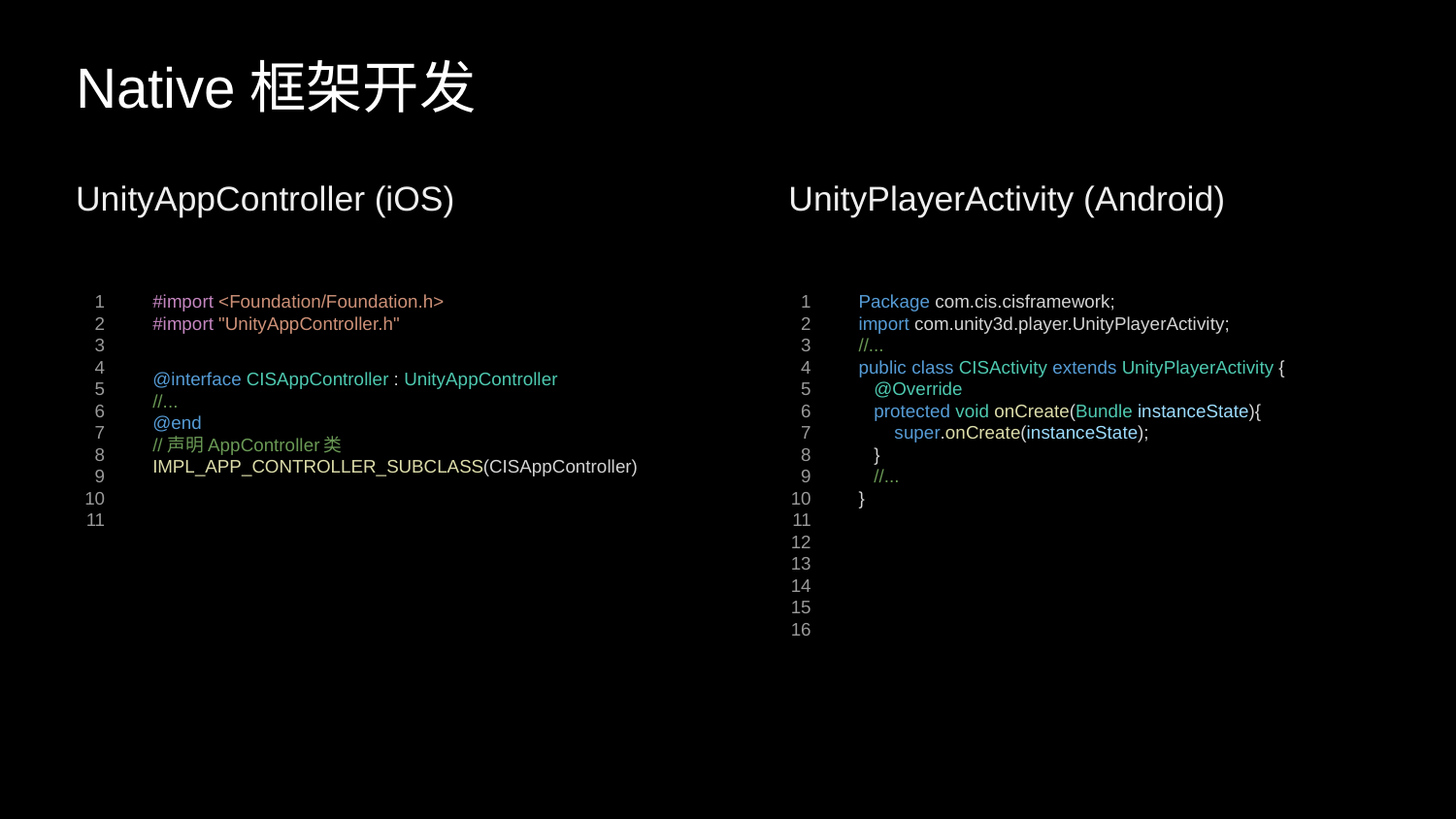

Native框架开发
UnityAppController (iOS)
UnityPlayerActivity (Android)
1
2
3
4
5
6
7
8
9
10
11
12
13
14
15
16
Package com.cis.cisframework;
import com.unity3d.player.UnityPlayerActivity;
//...
public class CISActivity extends UnityPlayerActivity {
   @Override
   protected void onCreate(Bundle instanceState){
       super.onCreate(instanceState);
   }
   //...
}
1
2
3
4
5
6
7
8
9
10
11
#import <Foundation/Foundation.h>
#import "UnityAppController.h"

@interface CISAppController : UnityAppController
//...
@end
//声明AppController类
IMPL_APP_CONTROLLER_SUBCLASS(CISAppController)